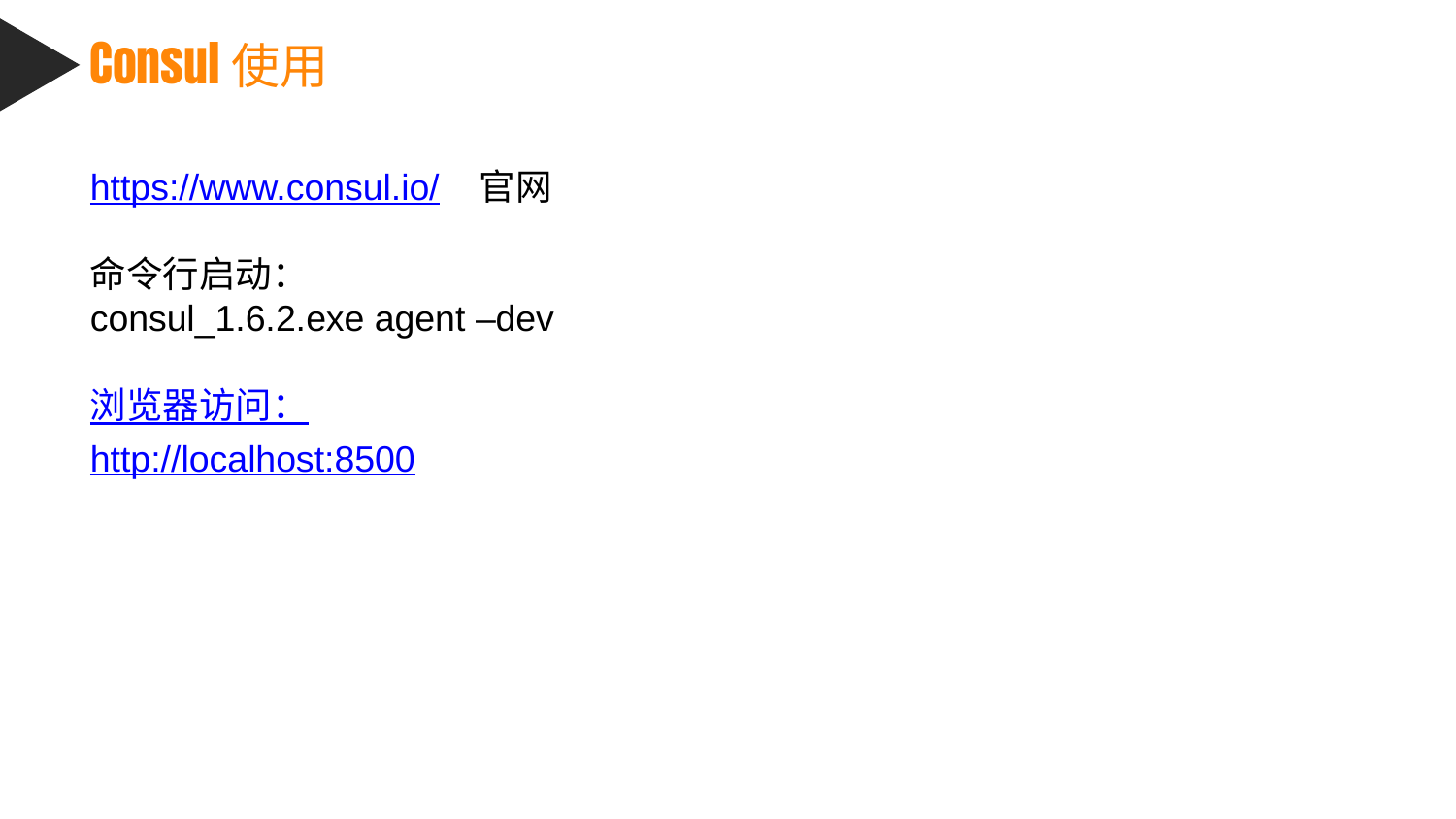

Consul使用
https://www.consul.io/   官网

命令行启动：
consul_1.6.2.exe agent –dev

浏览器访问：
http://localhost:8500